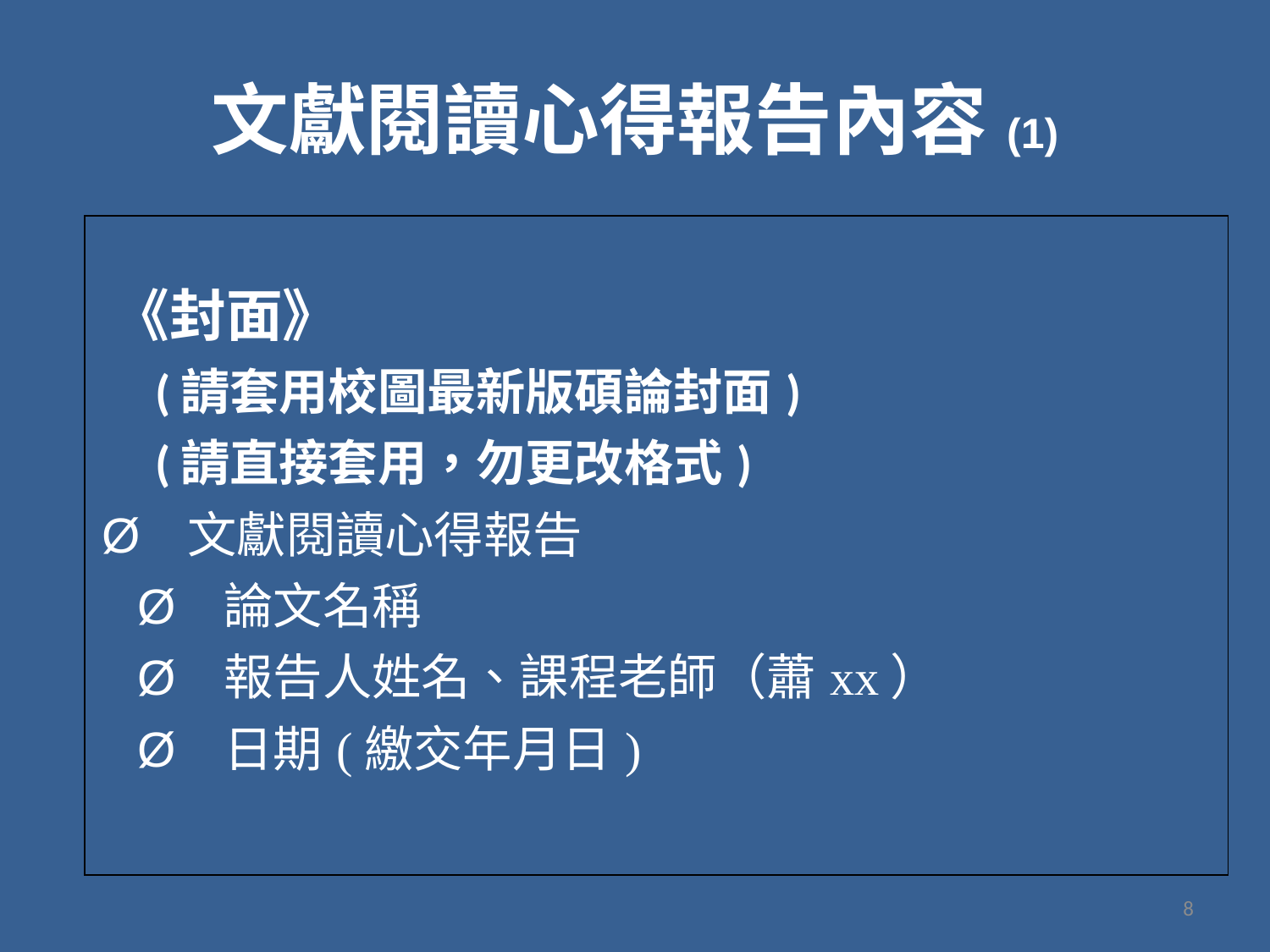

# 文獻閱讀心得報告內容(1)
| 《封面》 (請套用校圖最新版碩論封面) (請直接套用，勿更改格式) Ø   文獻閱讀心得報告 Ø   論文名稱 Ø   報告人姓名、課程老師（蕭xx） Ø   日期(繳交年月日) |
| --- |
8